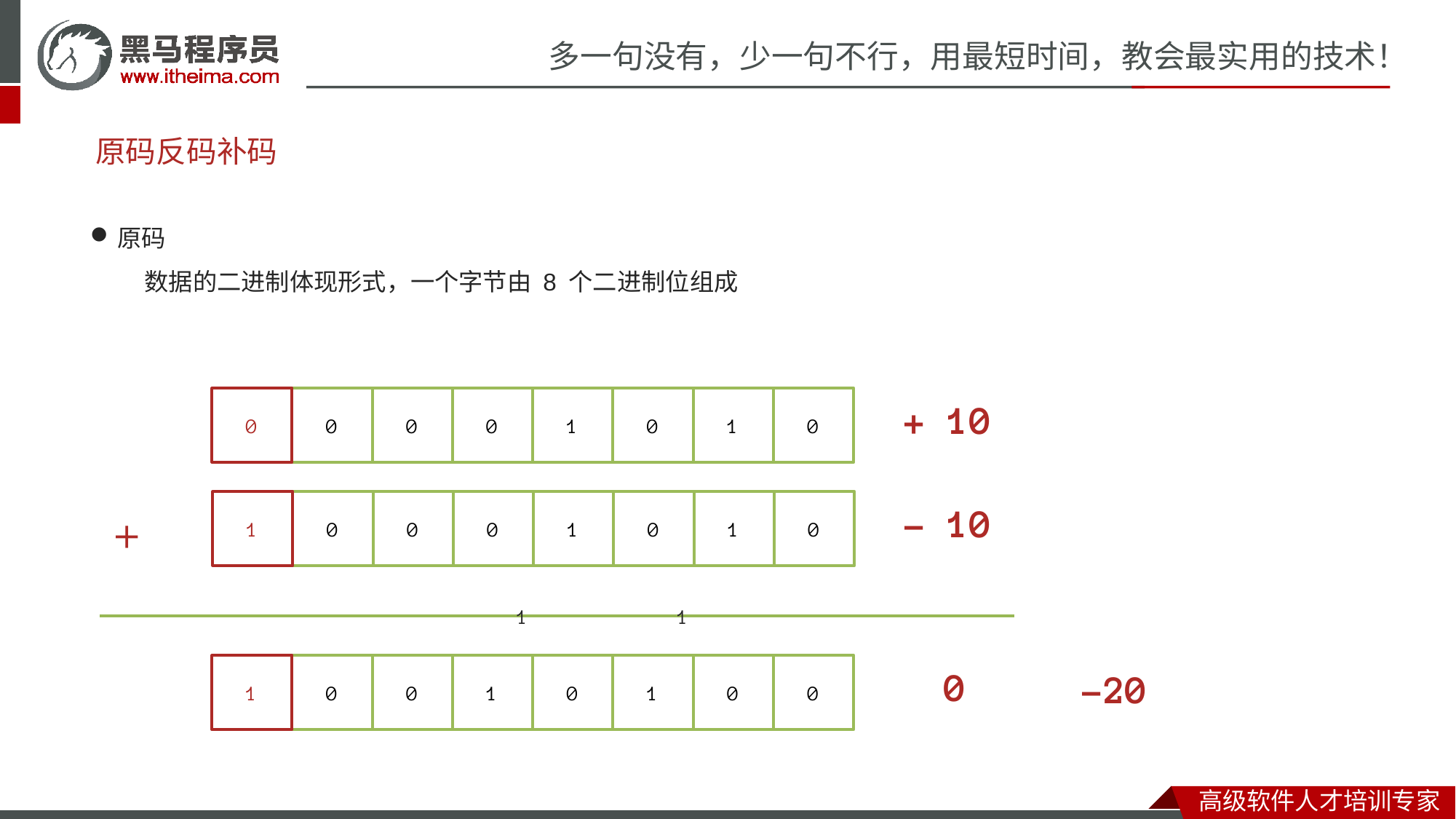

原码反码补码
原码
数据的二进制体现形式，一个字节由 8 个二进制位组成
0
0
0
0
1
0
1
0
+ 10
1
0
0
0
1
0
1
0
- 10
+
1
1
0
1
0
0
1
0
1
0
0
-20